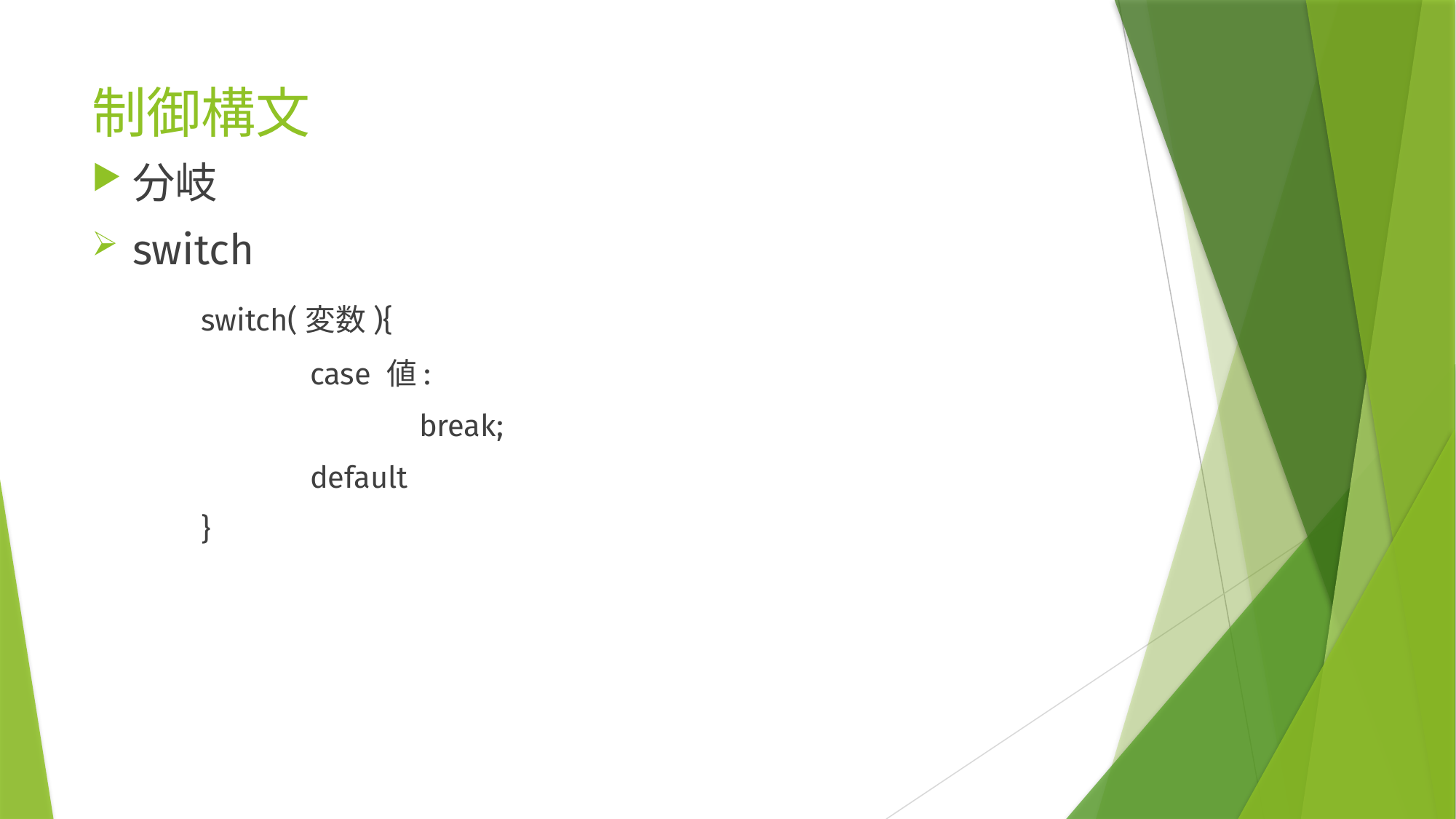

# 制御構文
分岐
switch
	switch(変数){
		case 値:
			break;
		default
	}